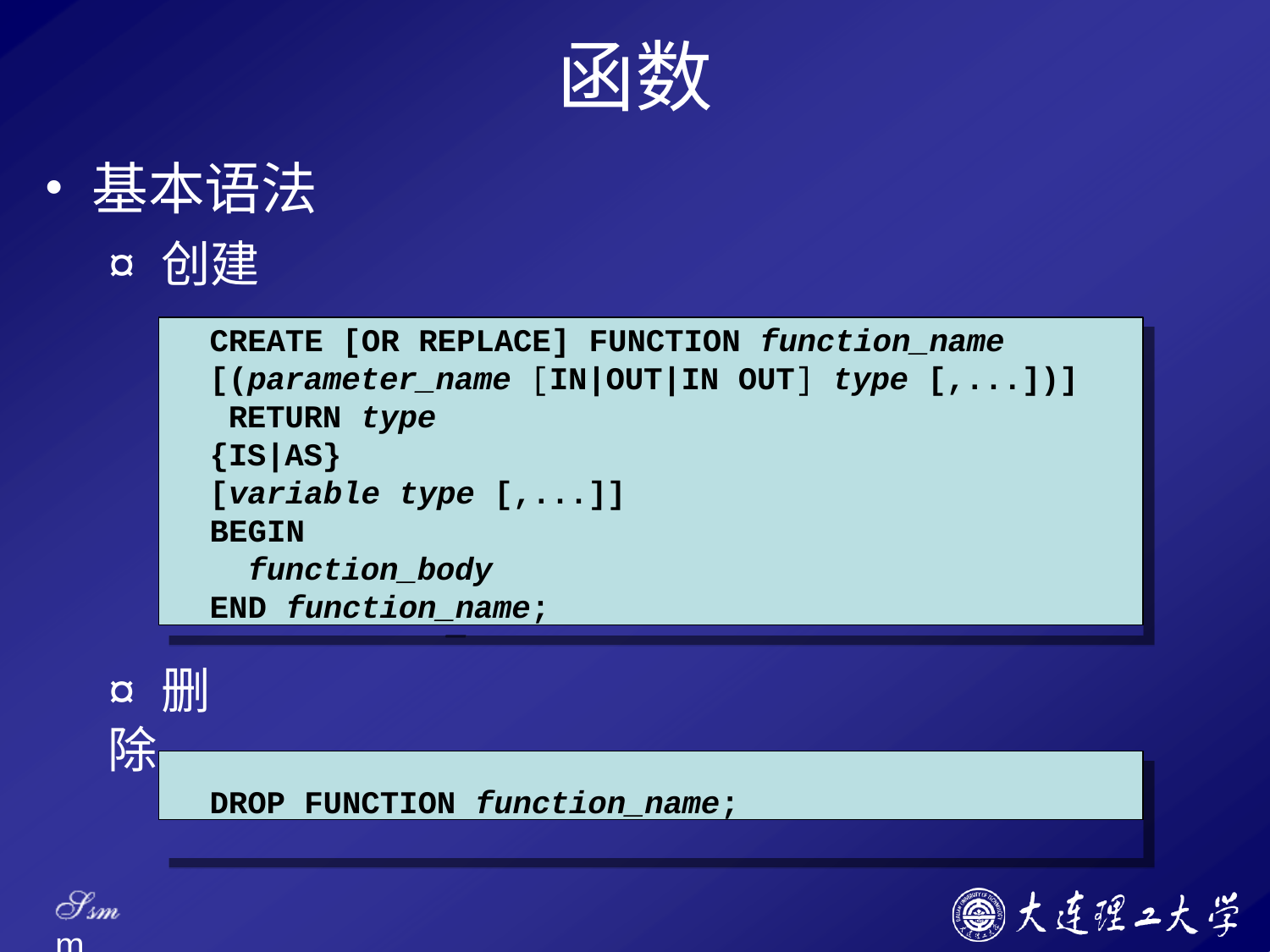

# 函数
基本语法
¤ 创建
CREATE [OR REPLACE] FUNCTION function_name  [(parameter_name [IN|OUT|IN OUT] type [,...])]  RETURN type
{IS|AS}
[variable type [,...]]
BEGIN
function_body
END function_name;

¤ 删除
DROP FUNCTION function_name;

Ssm